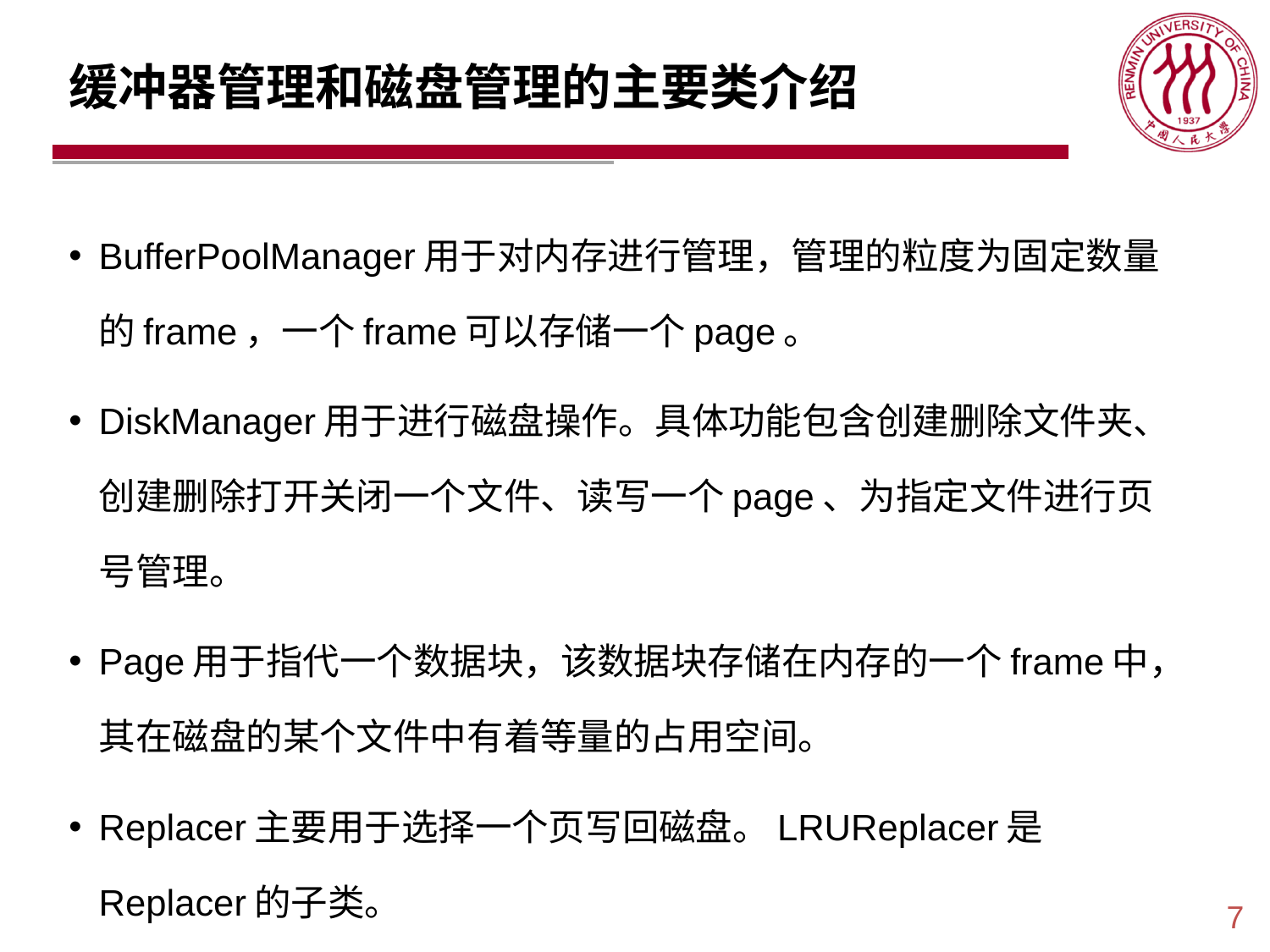

# 缓冲器管理和磁盘管理的主要类介绍
BufferPoolManager用于对内存进行管理，管理的粒度为固定数量的frame，一个frame可以存储一个page。
DiskManager用于进行磁盘操作。具体功能包含创建删除文件夹、创建删除打开关闭一个文件、读写一个page、为指定文件进行页号管理。
Page用于指代一个数据块，该数据块存储在内存的一个frame中，其在磁盘的某个文件中有着等量的占用空间。
Replacer主要用于选择一个页写回磁盘。LRUReplacer是Replacer的子类。